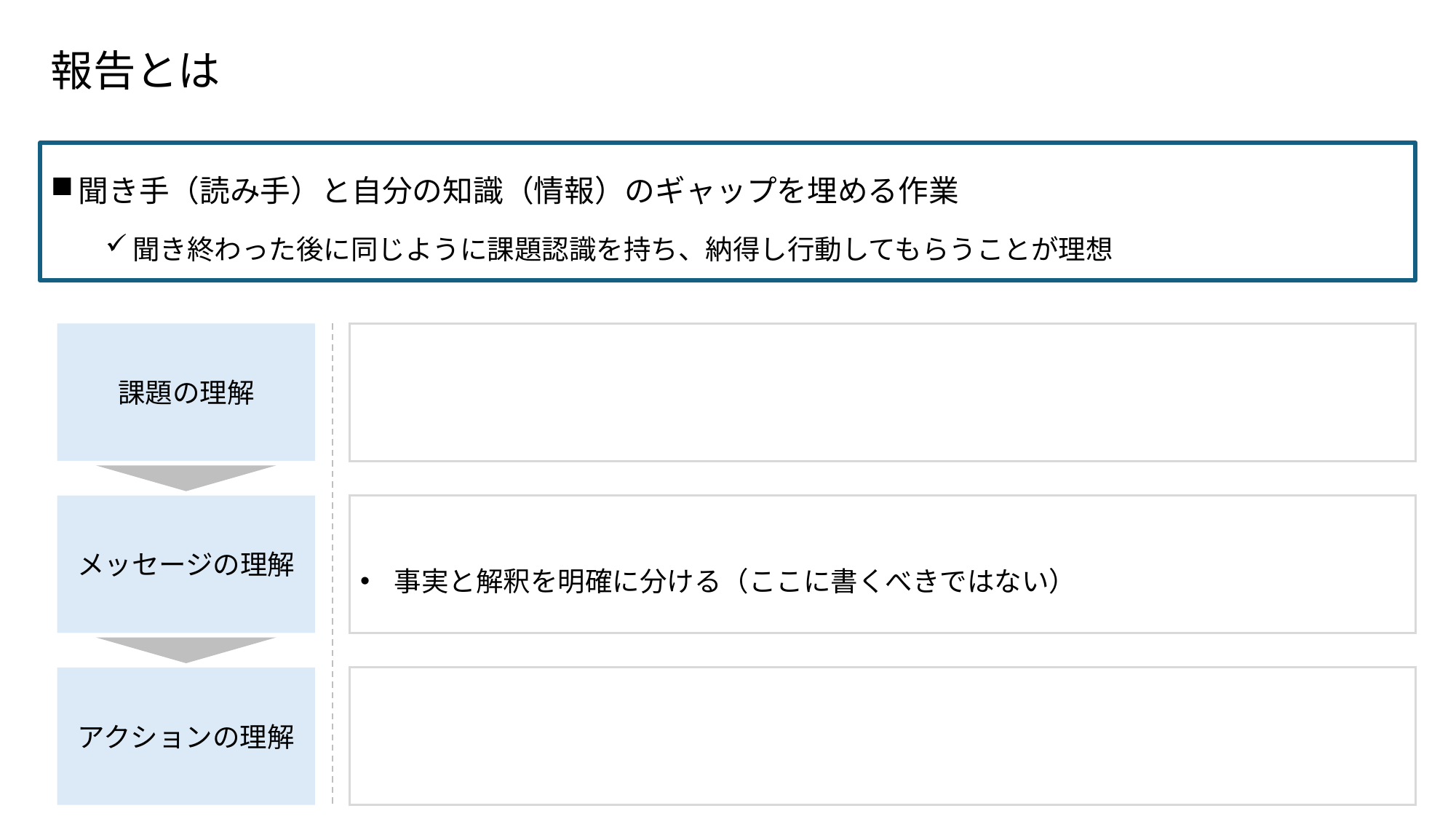

# 報告とは
聞き手（読み手）と自分の知識（情報）のギャップを埋める作業
聞き終わった後に同じように課題認識を持ち、納得し行動してもらうことが理想
課題の理解

メッセージの理解

事実と解釈を明確に分ける（ここに書くべきではない）

アクションの理解